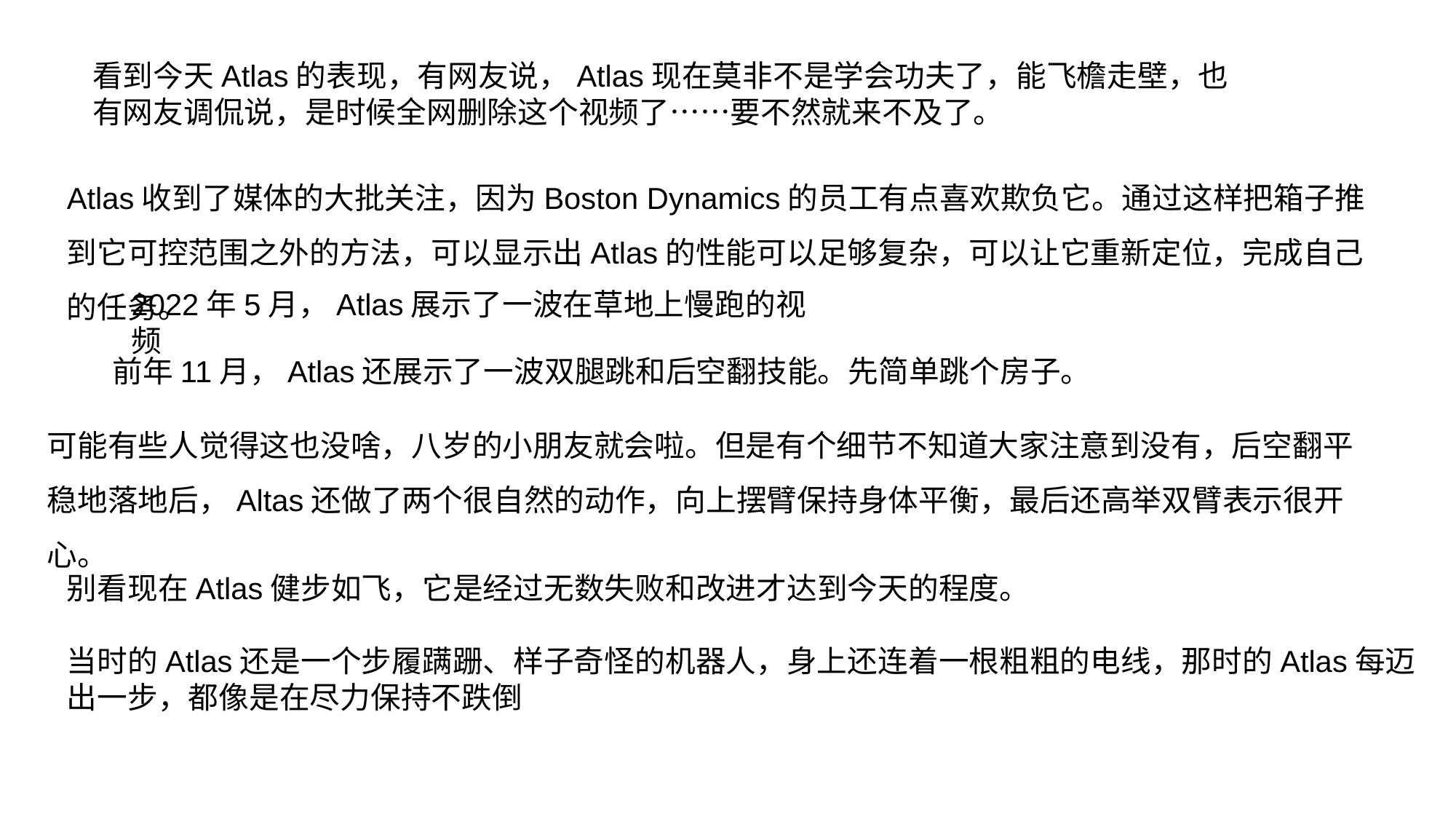

看到今天Atlas的表现，有网友说，Atlas现在莫非不是学会功夫了，能飞檐走壁，也有网友调侃说，是时候全网删除这个视频了……要不然就来不及了。
Atlas收到了媒体的大批关注，因为Boston Dynamics的员工有点喜欢欺负它。通过这样把箱子推到它可控范围之外的方法，可以显示出Atlas的性能可以足够复杂，可以让它重新定位，完成自己的任务。
2022年5月，Atlas展示了一波在草地上慢跑的视频
前年11月，Atlas还展示了一波双腿跳和后空翻技能。先简单跳个房子。
可能有些人觉得这也没啥，八岁的小朋友就会啦。但是有个细节不知道大家注意到没有，后空翻平稳地落地后，Altas还做了两个很自然的动作，向上摆臂保持身体平衡，最后还高举双臂表示很开心。
别看现在Atlas健步如飞，它是经过无数失败和改进才达到今天的程度。

当时的Atlas还是一个步履蹒跚、样子奇怪的机器人，身上还连着一根粗粗的电线，那时的Atlas每迈出一步，都像是在尽力保持不跌倒